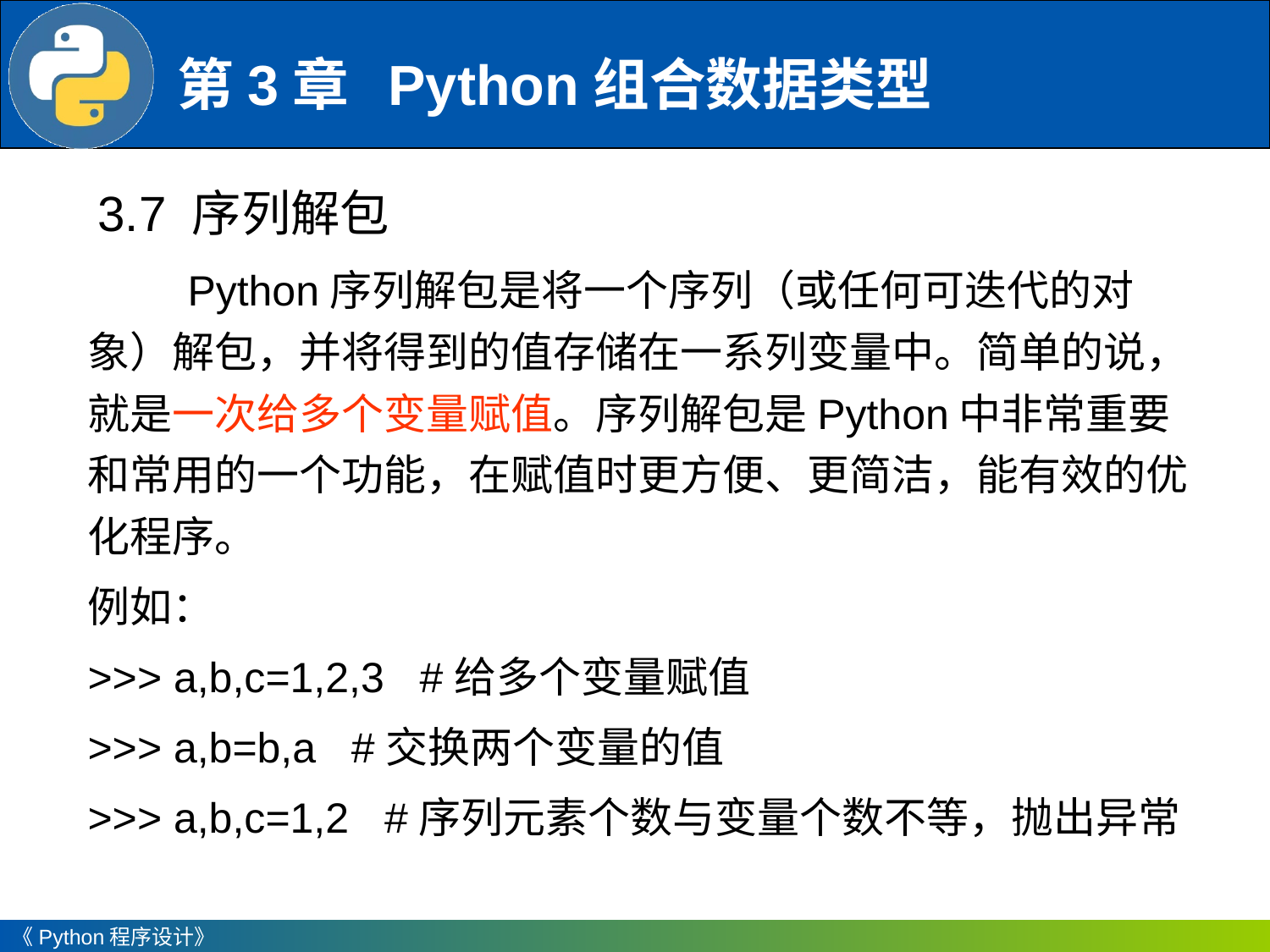

3.7 序列解包
Python序列解包是将一个序列（或任何可迭代的对象）解包，并将得到的值存储在一系列变量中。简单的说，就是一次给多个变量赋值。序列解包是Python中非常重要和常用的一个功能，在赋值时更方便、更简洁，能有效的优化程序。
例如：
>>> a,b,c=1,2,3   #给多个变量赋值
>>> a,b=b,a   #交换两个变量的值
>>> a,b,c=1,2   #序列元素个数与变量个数不等，抛出异常